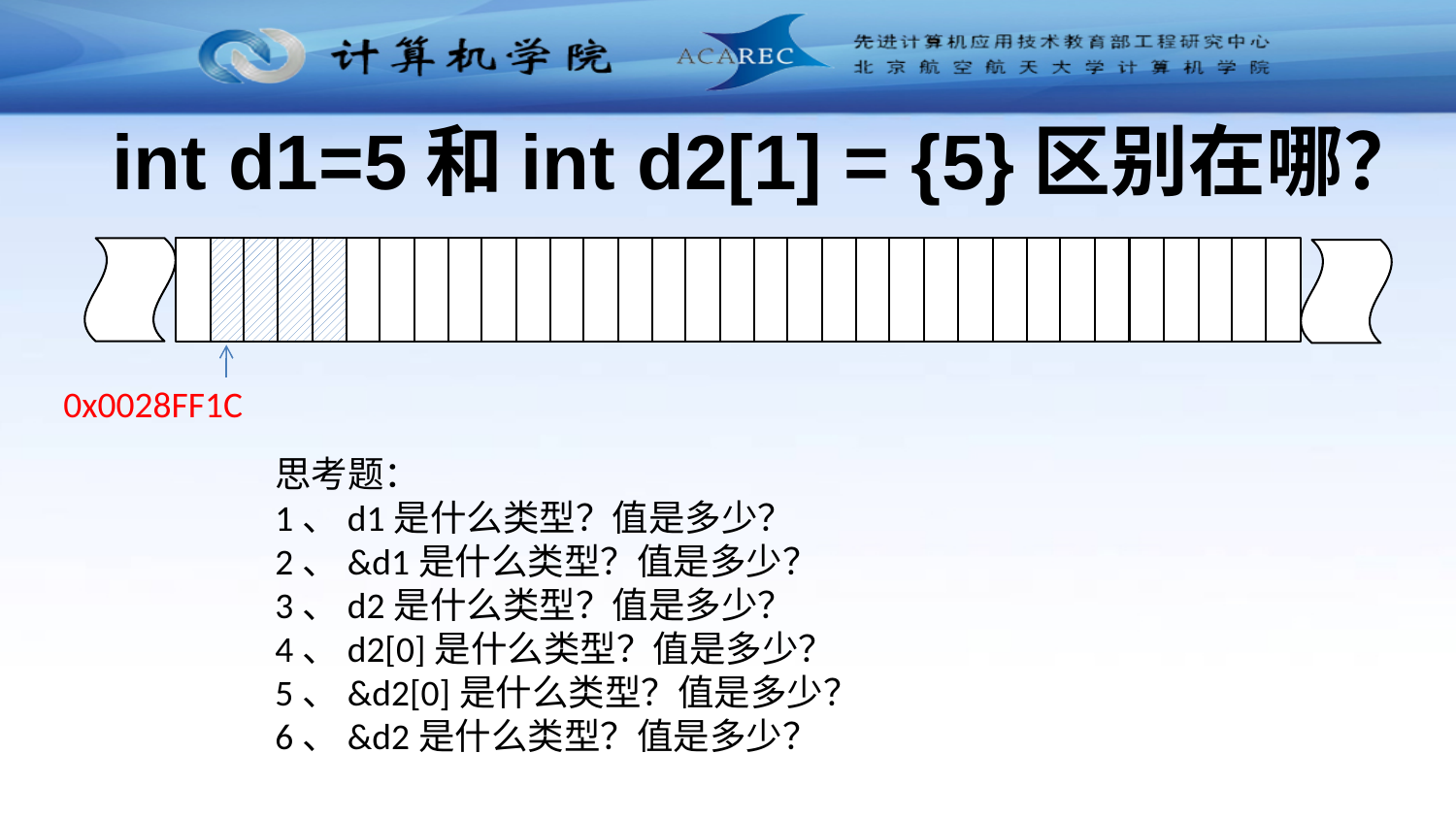

# int d1=5和int d2[1] = {5}区别在哪？

0x0028FF1C
思考题：
1、d1是什么类型？值是多少？
2、&d1是什么类型？值是多少？
3、d2是什么类型？值是多少？
4、d2[0]是什么类型？值是多少？
5、&d2[0]是什么类型？值是多少？
6、&d2是什么类型？值是多少？